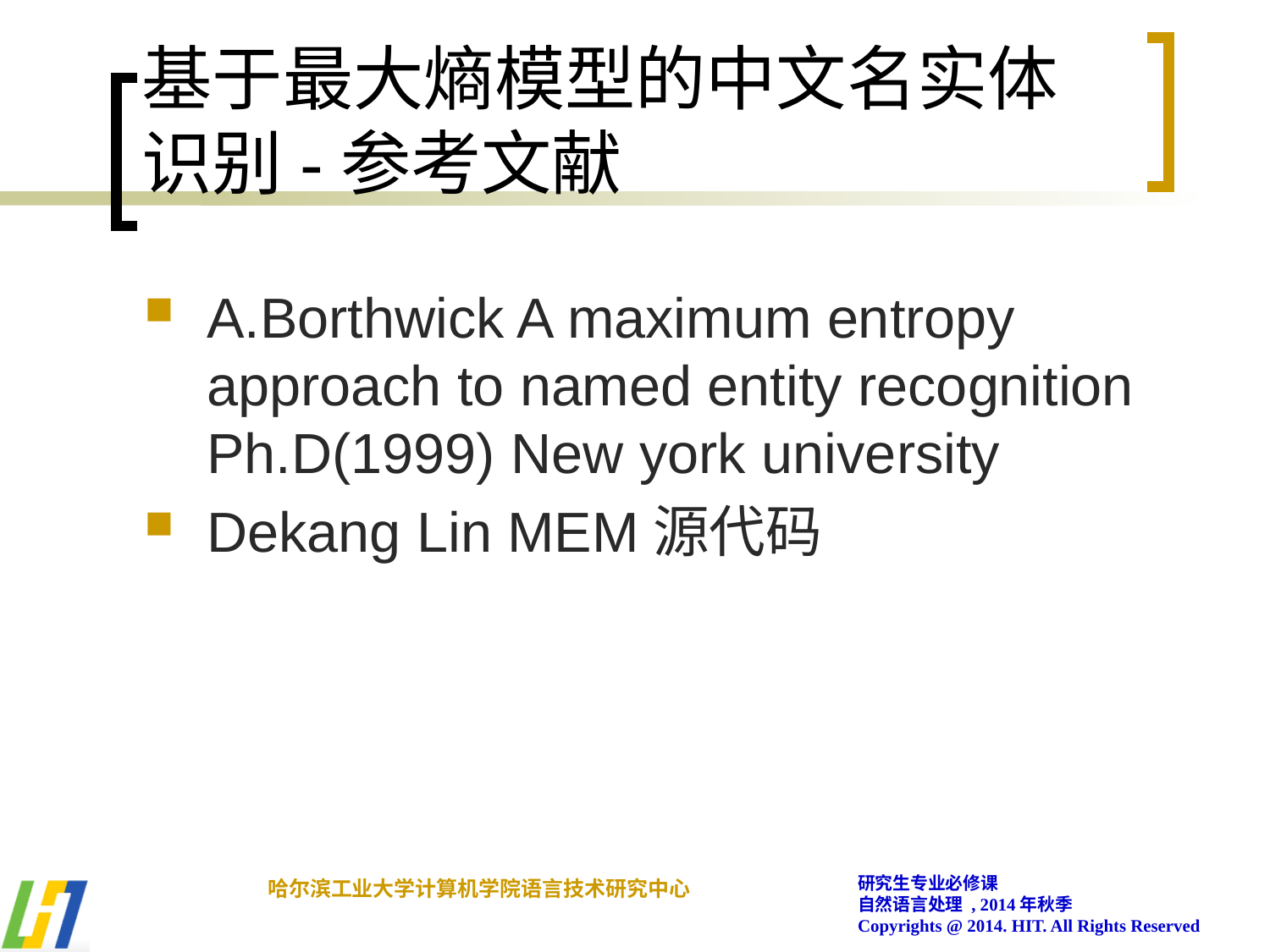

# 基于最大熵模型的中文名实体识别-参考文献
A.Borthwick A maximum entropy approach to named entity recognition Ph.D(1999) New york university
Dekang Lin MEM源代码

研究生专业必修课
自然语言处理 , 2014年秋季
Copyrights @ 2014. HIT. All Rights Reserved
哈尔滨工业大学计算机学院语言技术研究中心